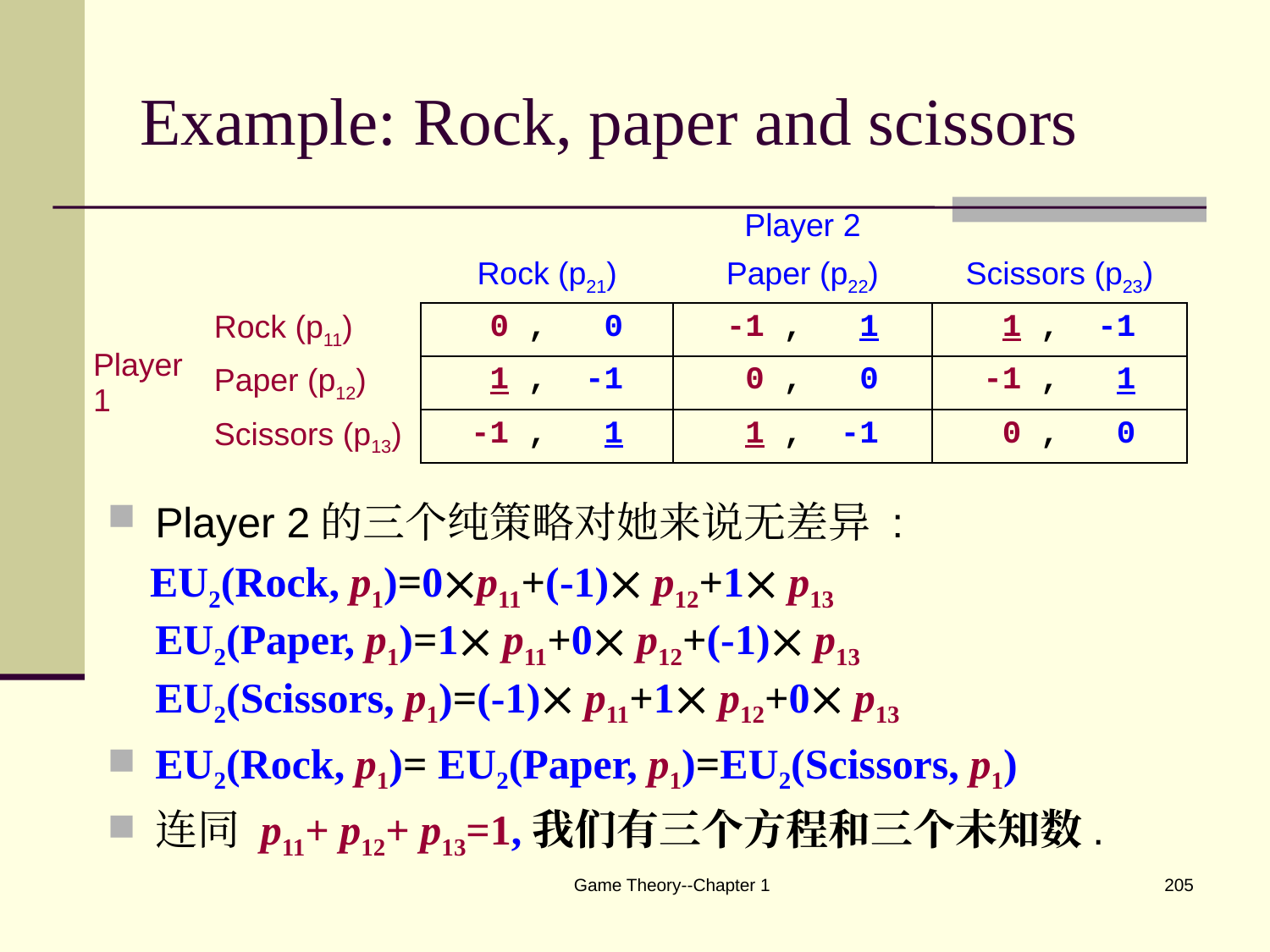

# Example: Rock, paper and scissors
|  |  |  | Player 2 |  |
| --- | --- | --- | --- | --- |
|  |  | Rock (p21) | Paper (p22) | Scissors (p23) |
| Player 1 | Rock (p11) | 0 , 0 | -1 , 1 | 1 , -1 |
|  | Paper (p12) | 1 , -1 | 0 , 0 | -1 , 1 |
|  | Scissors (p13) | -1 , 1 | 1 , -1 | 0 , 0 |
Player 2的三个纯策略对她来说无差异 :
    EU2(Rock, p1)=0×p11+(-1)× p12+1× p13
EU2(Paper, p1)=1× p11+0× p12+(-1)× p13
EU2(Scissors, p1)=(-1)× p11+1× p12+0× p13
EU2(Rock, p1)= EU2(Paper, p1)=EU2(Scissors, p1)
连同 p11+ p12+ p13=1,我们有三个方程和三个未知数.
Game Theory--Chapter 1
205